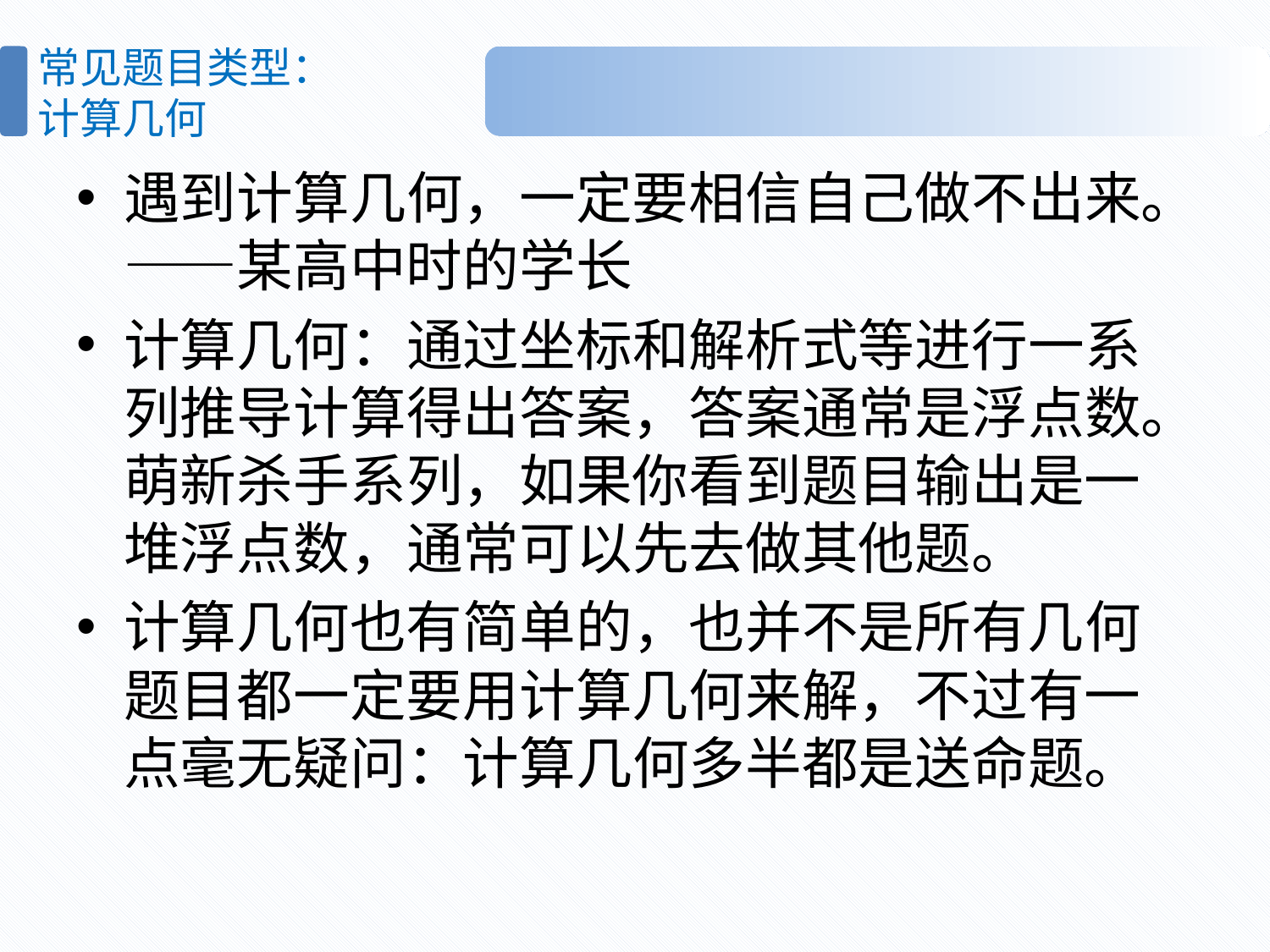

# 常见题目类型： 计算几何
遇到计算几何，一定要相信自己做不出来。——某高中时的学长
计算几何：通过坐标和解析式等进行一系列推导计算得出答案，答案通常是浮点数。萌新杀手系列，如果你看到题目输出是一堆浮点数，通常可以先去做其他题。
计算几何也有简单的，也并不是所有几何题目都一定要用计算几何来解，不过有一点毫无疑问：计算几何多半都是送命题。